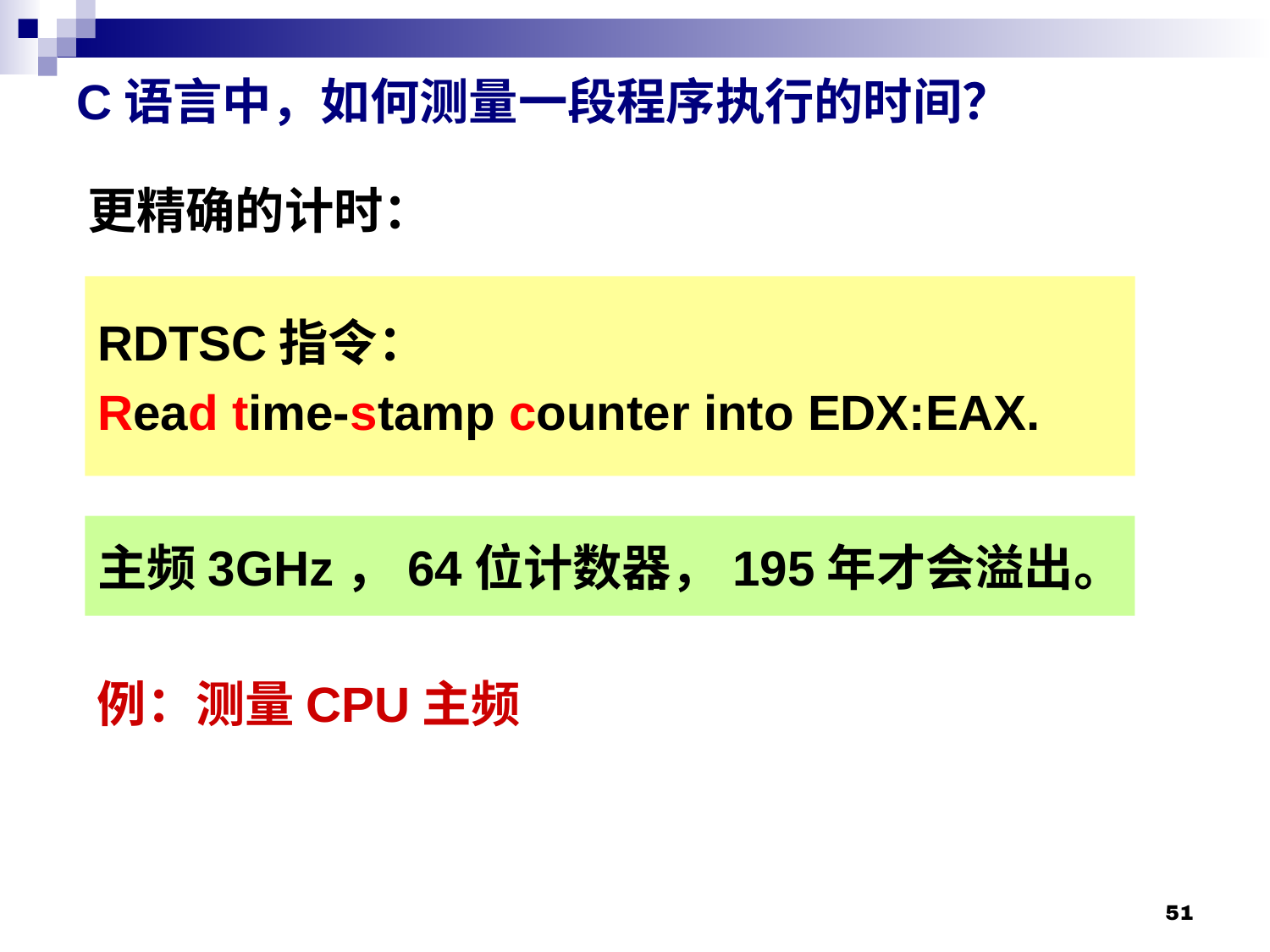

# C语言中，如何测量一段程序执行的时间？
更精确的计时：
RDTSC指令：
Read time-stamp counter into EDX:EAX.
主频3GHz，64位计数器，195年才会溢出。
例：测量CPU主频
51